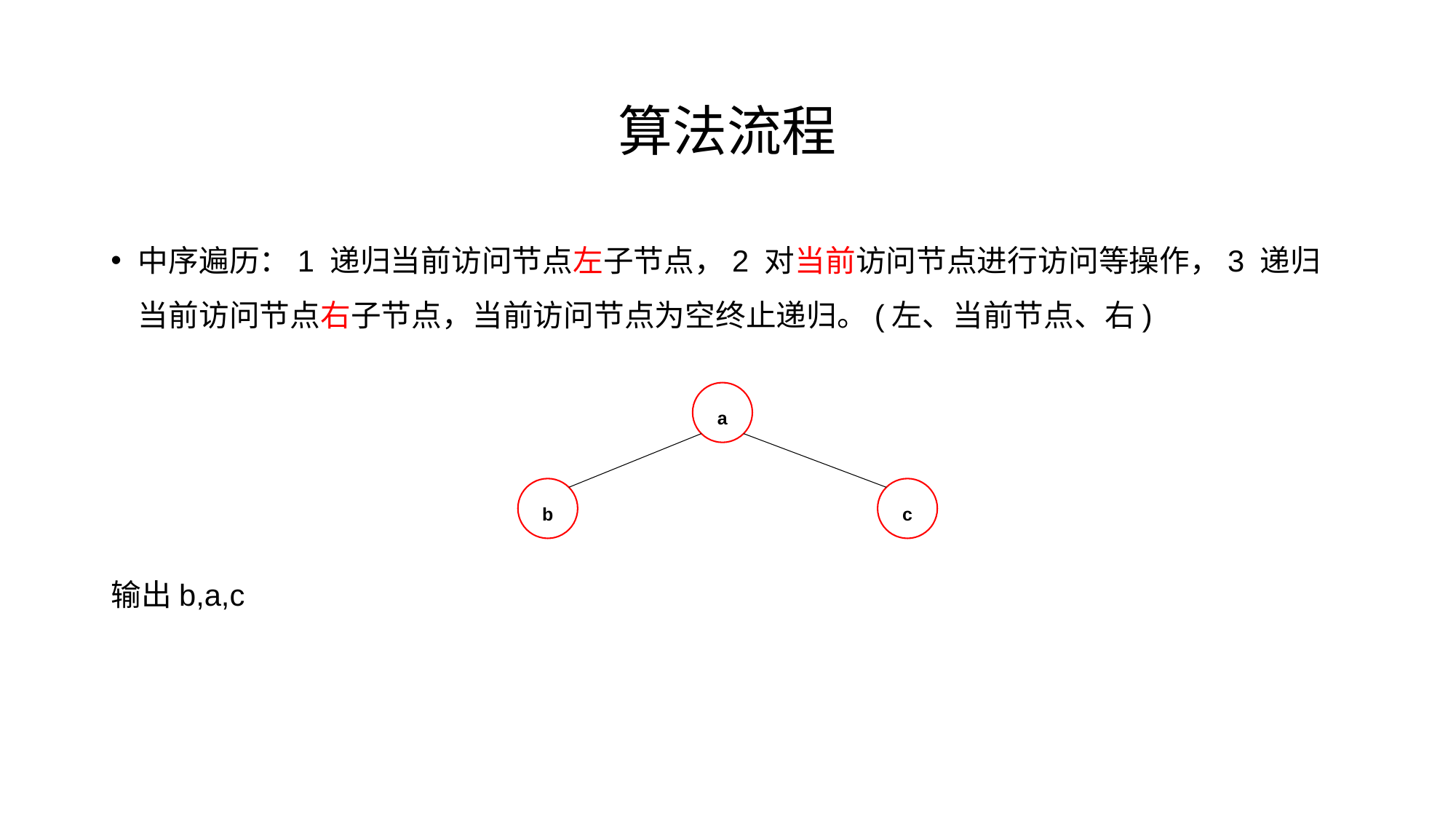

# 算法流程
中序遍历：1 递归当前访问节点左子节点，2 对当前访问节点进行访问等操作，3 递归当前访问节点右子节点，当前访问节点为空终止递归。(左、当前节点、右)

输出b,a,c
a
b
c